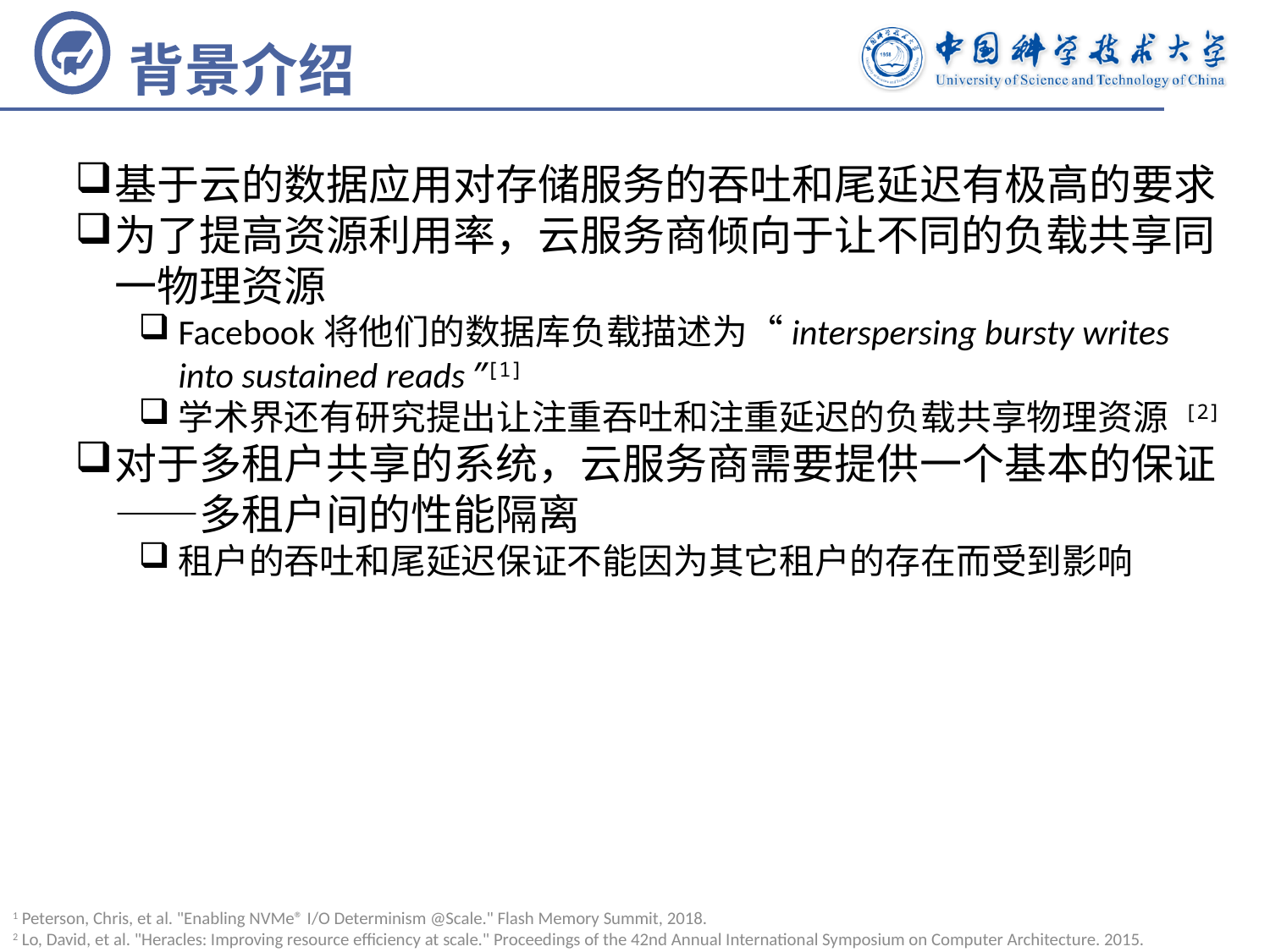

# 背景介绍
基于云的数据应用对存储服务的吞吐和尾延迟有极高的要求
为了提高资源利用率，云服务商倾向于让不同的负载共享同一物理资源
Facebook将他们的数据库负载描述为“interspersing bursty writes into sustained reads”[1]
学术界还有研究提出让注重吞吐和注重延迟的负载共享物理资源 [2]
对于多租户共享的系统，云服务商需要提供一个基本的保证——多租户间的性能隔离
租户的吞吐和尾延迟保证不能因为其它租户的存在而受到影响
1 Peterson, Chris, et al. "Enabling NVMe® I/O Determinism @Scale." Flash Memory Summit, 2018.
2 Lo, David, et al. "Heracles: Improving resource efficiency at scale." Proceedings of the 42nd Annual International Symposium on Computer Architecture. 2015.